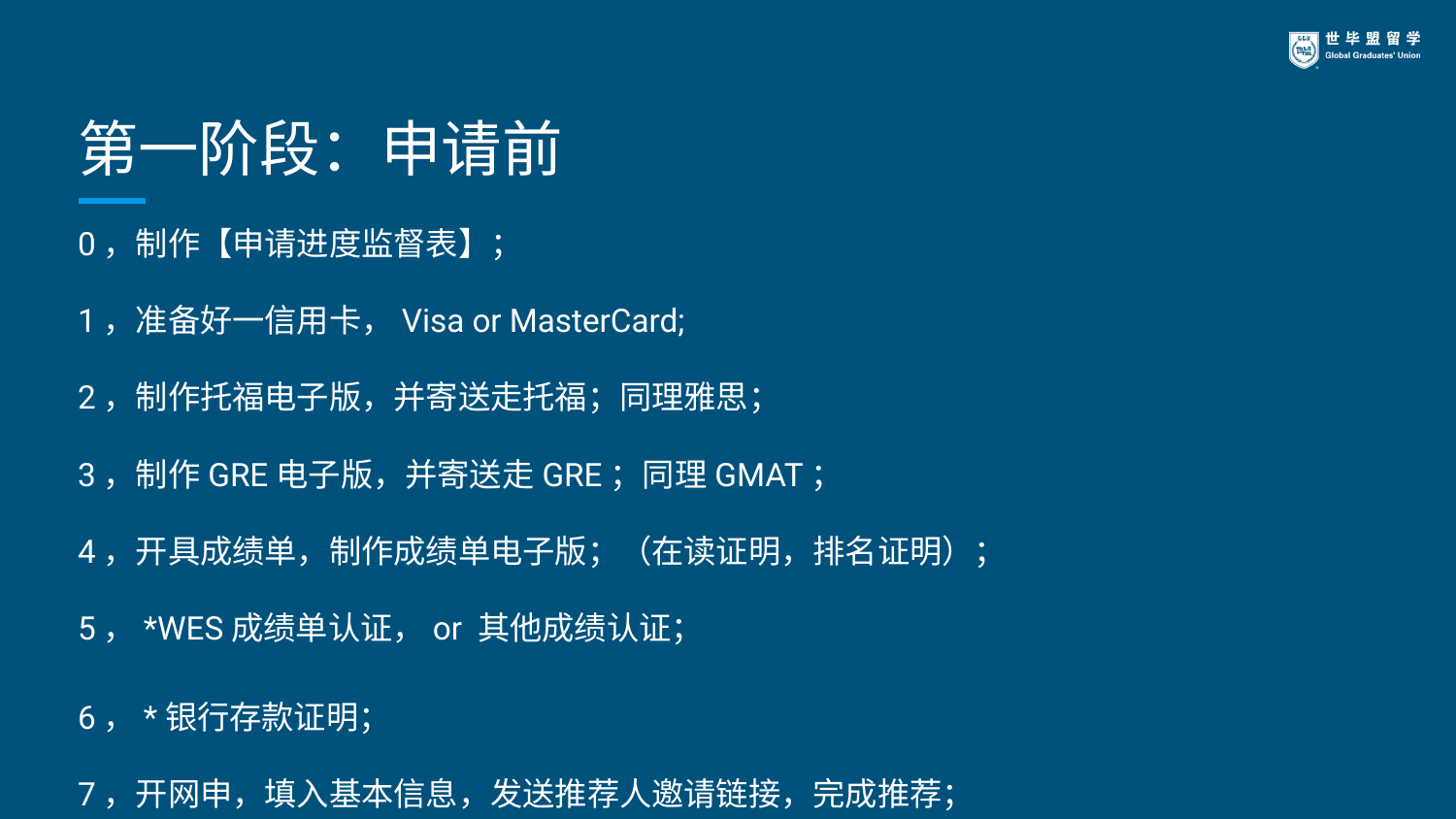

# 第一阶段：申请前
0，制作【申请进度监督表】；
1，准备好一信用卡，Visa or MasterCard;
2，制作托福电子版，并寄送走托福；同理雅思；
3，制作GRE电子版，并寄送走GRE；同理GMAT；
4，开具成绩单，制作成绩单电子版；（在读证明，排名证明）；
5，*WES成绩单认证，or 其他成绩认证；
6，*银行存款证明；
7，开网申，填入基本信息，发送推荐人邀请链接，完成推荐；